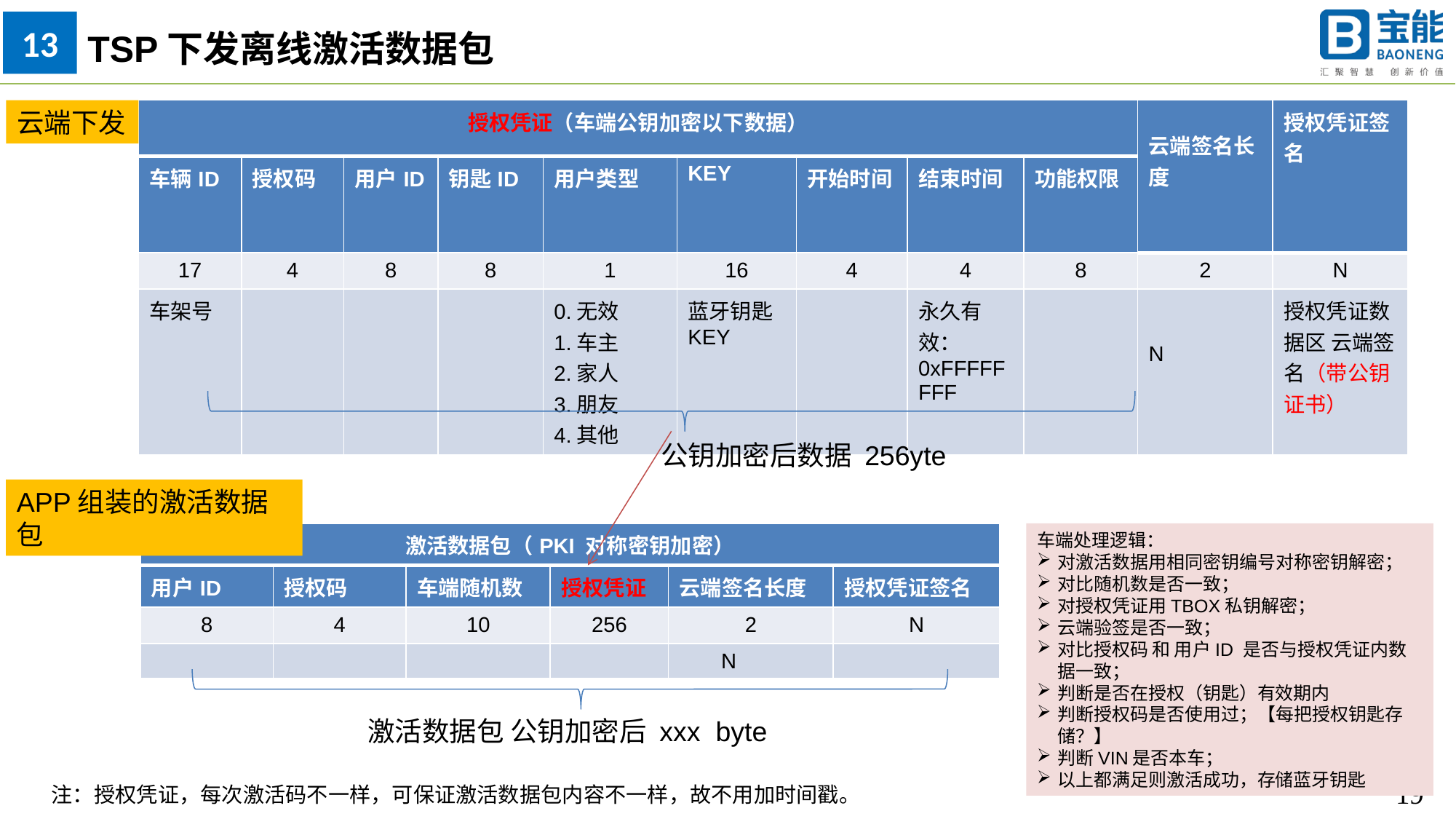

13
TSP下发离线激活数据包
云端下发
| 授权凭证（车端公钥加密以下数据） |  |  |  |  |  |  |  |  | 云端签名长度 | 授权凭证签名 |
| --- | --- | --- | --- | --- | --- | --- | --- | --- | --- | --- |
| 车辆ID | 授权码 | 用户ID | 钥匙ID | 用户类型 | KEY | 开始时间 | 结束时间 | 功能权限 |  |  |
| 17 | 4 | 8 | 8 | 1 | 16 | 4 | 4 | 8 | 2 | N |
| 车架号 |  |  |  | 0.无效 1.车主 2.家人 3.朋友 4.其他 | 蓝牙钥匙KEY |  | 永久有效：0xFFFFFFFF |  | N | 授权凭证数据区 云端签名（带公钥证书） |

公钥加密后数据 256yte
APP组装的激活数据包
| 激活数据包（PKI 对称密钥加密） |  |  |  |  |  |
| --- | --- | --- | --- | --- | --- |
| 用户ID | 授权码 | 车端随机数 | 授权凭证 | 云端签名长度 | 授权凭证签名 |
| 8 | 4 | 10 | 256 | 2 | N |
|  |  |  |  | N |  |
车端处理逻辑：
对激活数据用相同密钥编号对称密钥解密；
对比随机数是否一致；
对授权凭证用TBOX私钥解密；
云端验签是否一致；
对比授权码 和 用户ID 是否与授权凭证内数据一致；
判断是否在授权（钥匙）有效期内
判断授权码是否使用过；【每把授权钥匙存储？】
判断VIN是否本车；
以上都满足则激活成功，存储蓝牙钥匙
激活数据包 公钥加密后 xxx  byte

注：授权凭证，每次激活码不一样，可保证激活数据包内容不一样，故不用加时间戳。